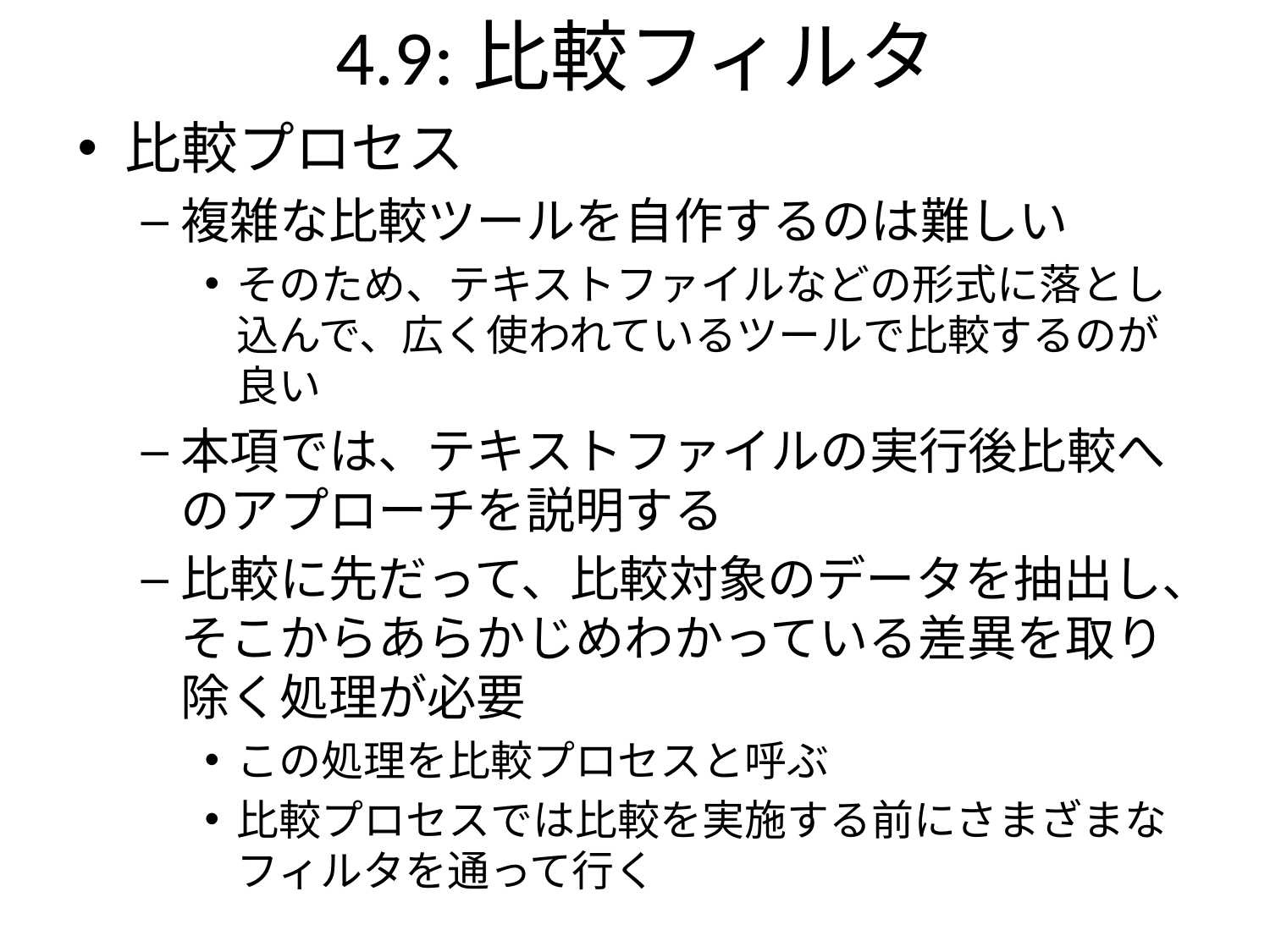

4.9:比較フィルタ
比較プロセス
複雑な比較ツールを自作するのは難しい
そのため、テキストファイルなどの形式に落とし込んで、広く使われているツールで比較するのが良い
本項では、テキストファイルの実行後比較へのアプローチを説明する
比較に先だって、比較対象のデータを抽出し、そこからあらかじめわかっている差異を取り除く処理が必要
この処理を比較プロセスと呼ぶ
比較プロセスでは比較を実施する前にさまざまなフィルタを通って行く